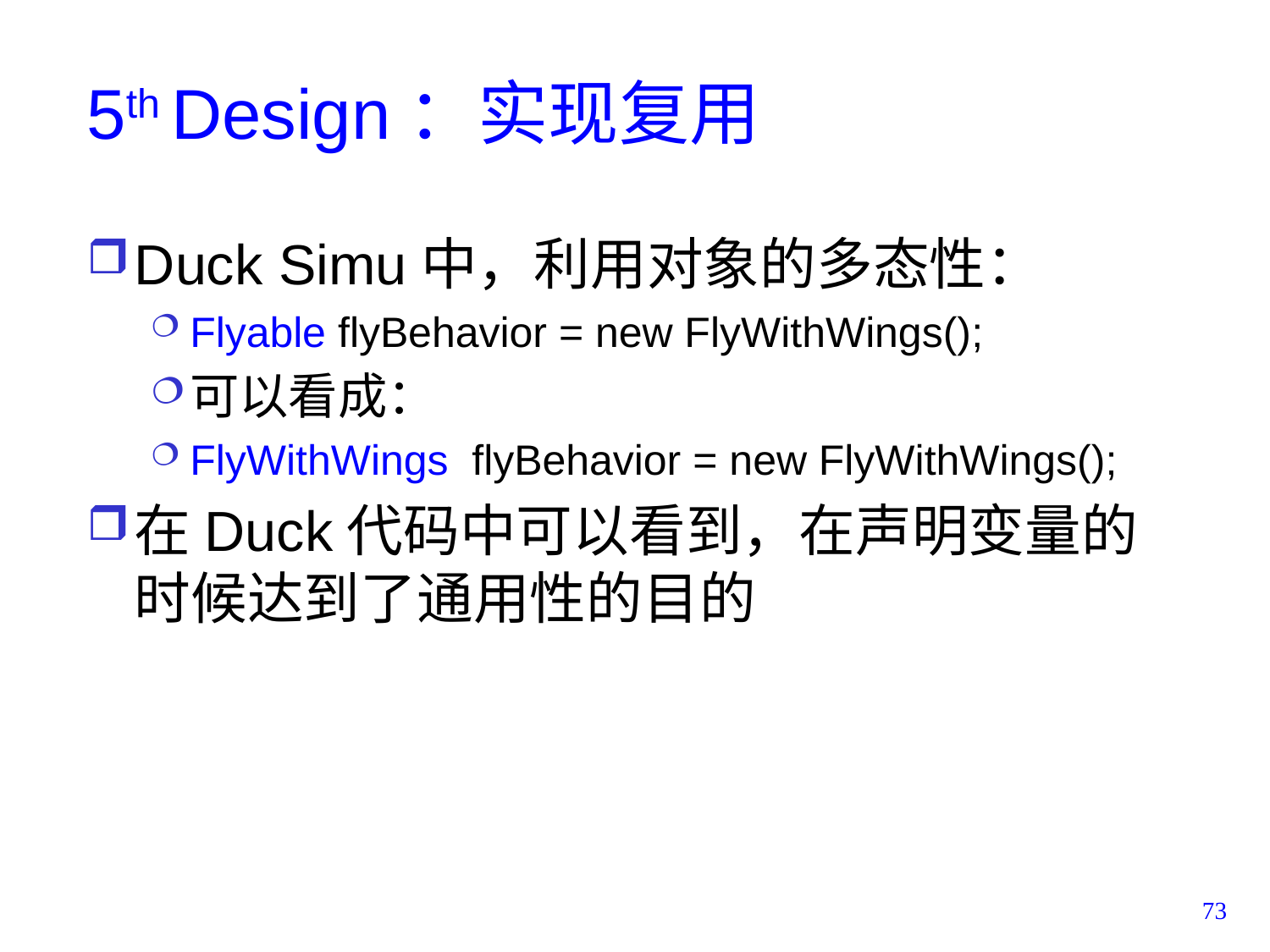

# 5th Design：实现复用
Duck Simu中，利用对象的多态性：
Flyable flyBehavior = new FlyWithWings();
可以看成：
FlyWithWings  flyBehavior = new FlyWithWings();
在Duck代码中可以看到，在声明变量的时候达到了通用性的目的

73